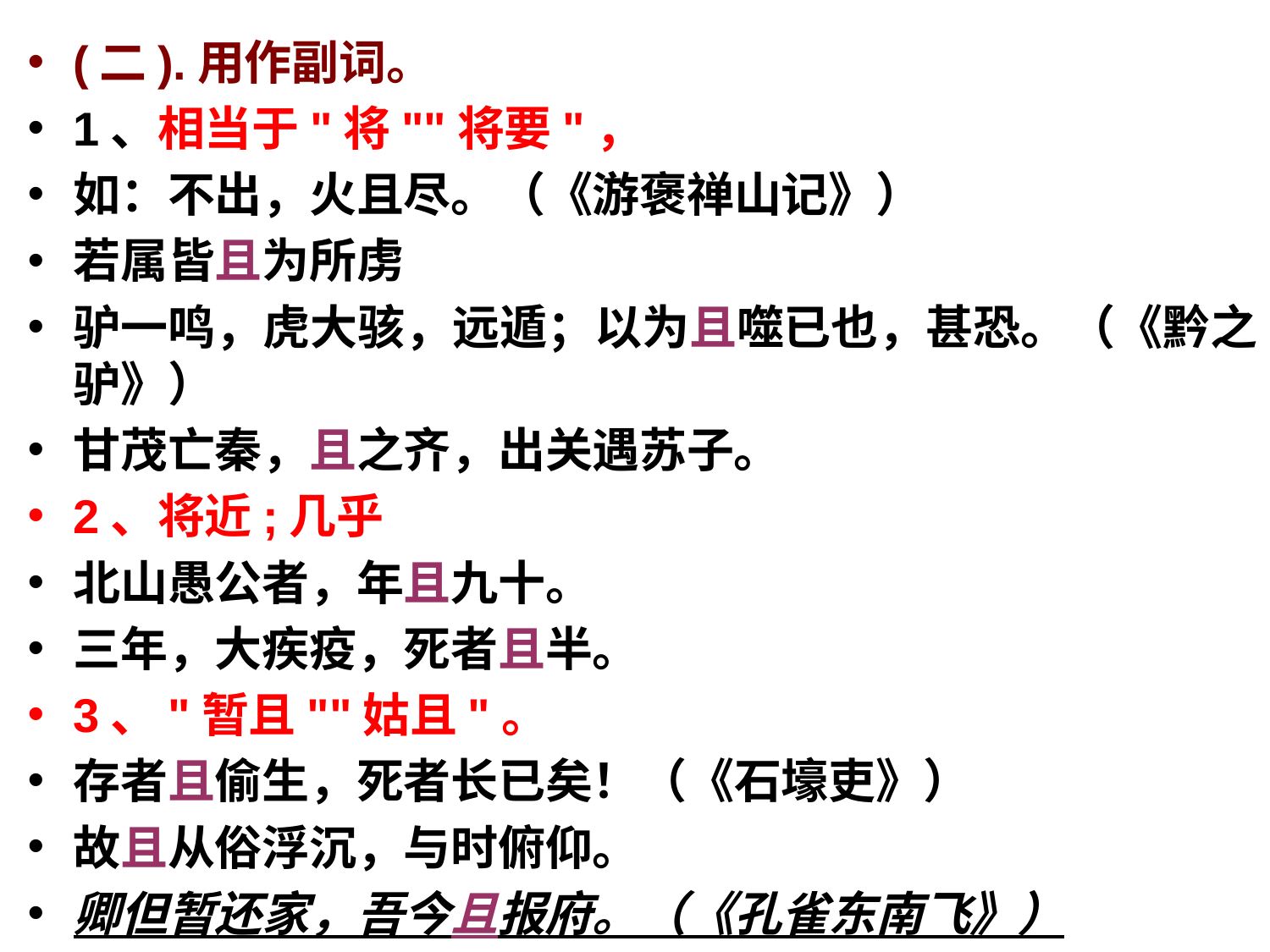

(二).用作副词。
1、相当于"将""将要"，
如：不出，火且尽。（《游褒禅山记》）
若属皆且为所虏
驴一鸣，虎大骇，远遁；以为且噬已也，甚恐。（《黔之驴》）
甘茂亡秦，且之齐，出关遇苏子。
2、将近;几乎
北山愚公者，年且九十。
三年，大疾疫，死者且半。
3、"暂且""姑且"。
存者且偷生，死者长已矣！（《石壕吏》）
故且从俗浮沉，与时俯仰。
卿但暂还家，吾今且报府。（《孔雀东南飞》）